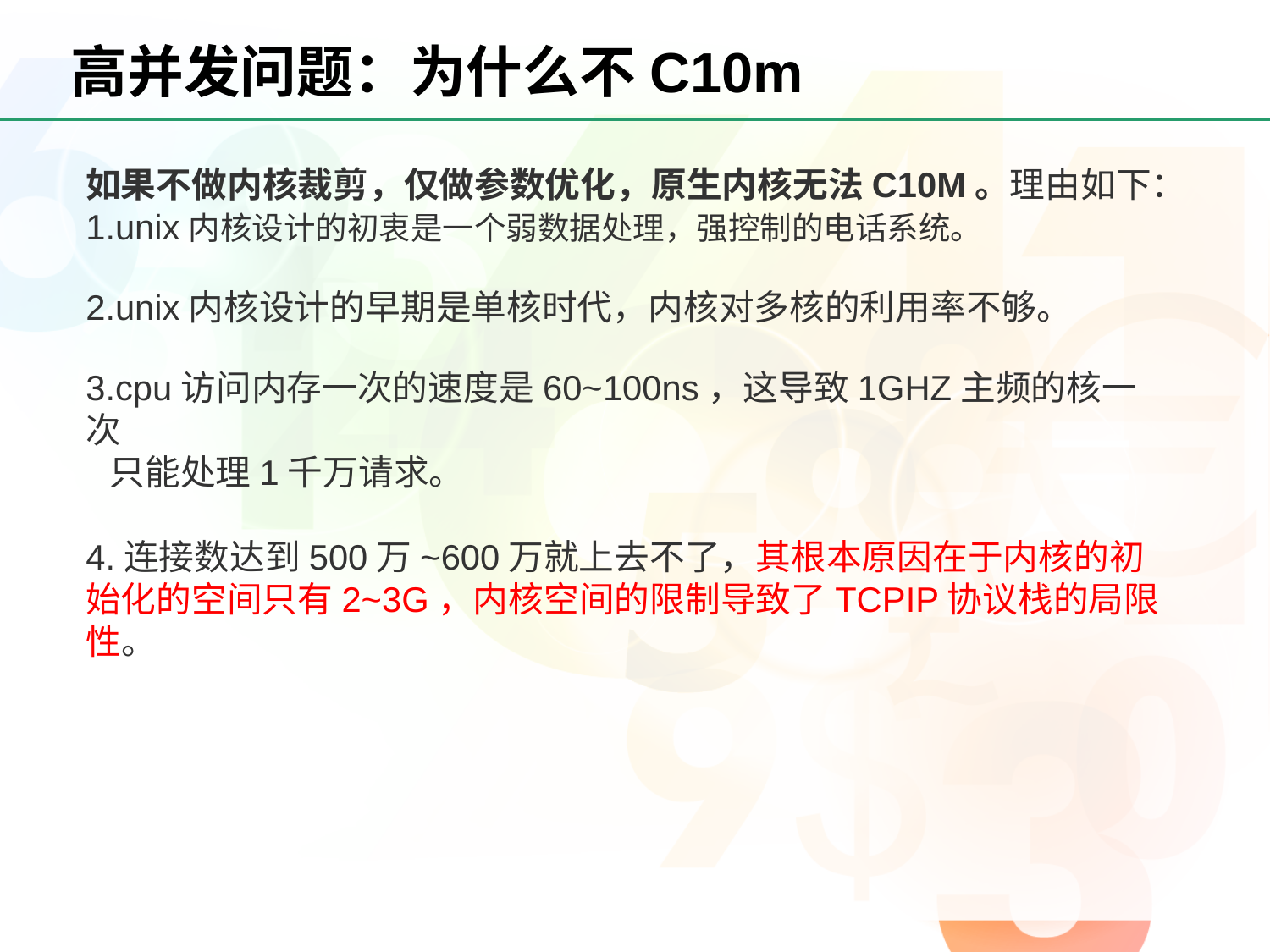

# 高并发问题：为什么不C10m
如果不做内核裁剪，仅做参数优化，原生内核无法C10M。理由如下：
1.unix内核设计的初衷是一个弱数据处理，强控制的电话系统。

2.unix内核设计的早期是单核时代，内核对多核的利用率不够。

3.cpu访问内存一次的速度是60~100ns，这导致1GHZ主频的核一次
  只能处理1千万请求。

4.连接数达到500万~600万就上去不了，其根本原因在于内核的初始化的空间只有2~3G，内核空间的限制导致了TCPIP协议栈的局限性。